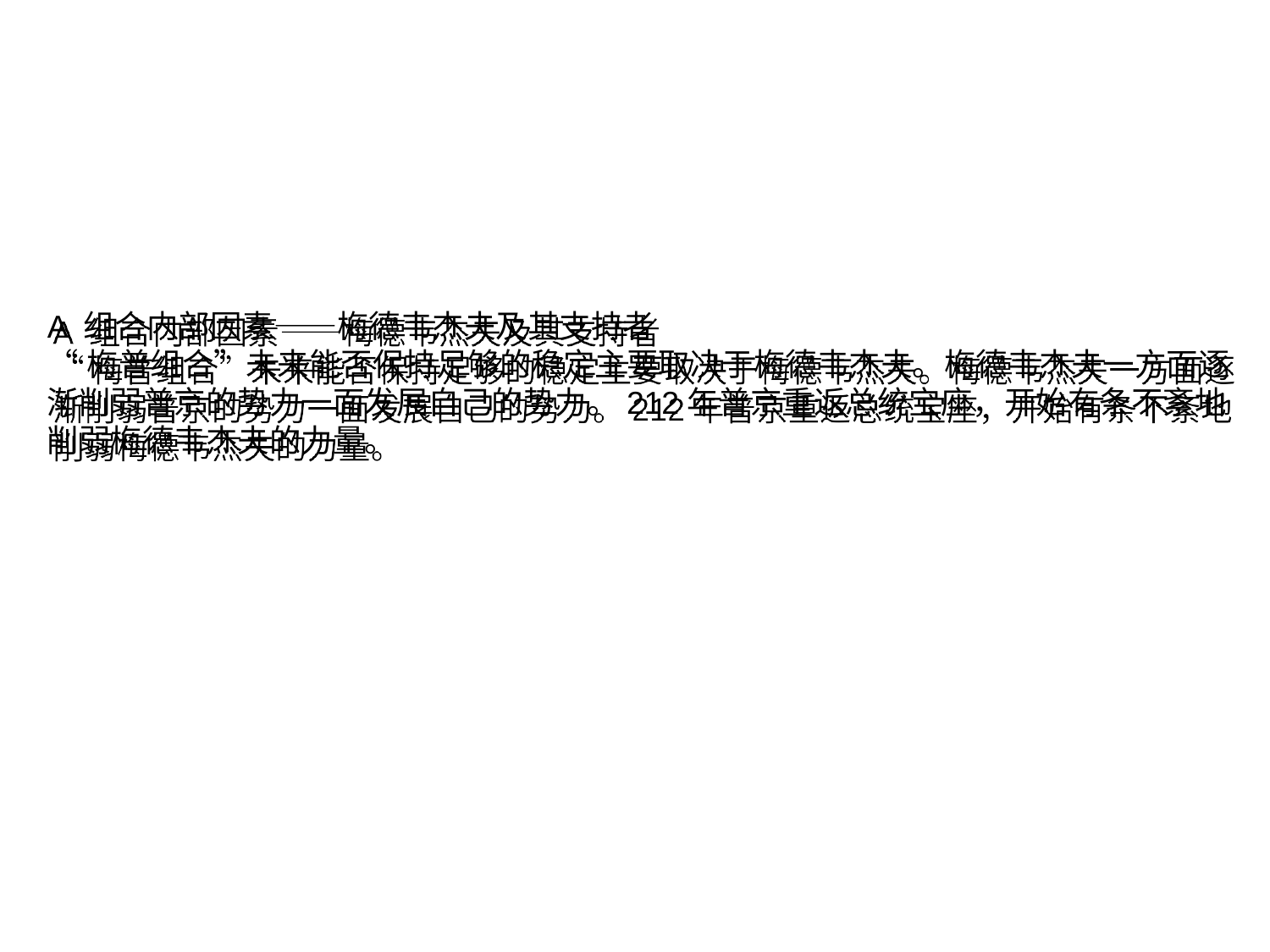

A 组合内部因素——梅德韦杰夫及其支持者
“梅普组合”未来能否保持足够的稳定主要取决于梅德韦杰夫。梅德韦杰夫一方面逐渐削弱普京的势力一面发展自己的势力。212年普京重返总统宝座，开始有条不紊地削弱梅德韦杰夫的力量。